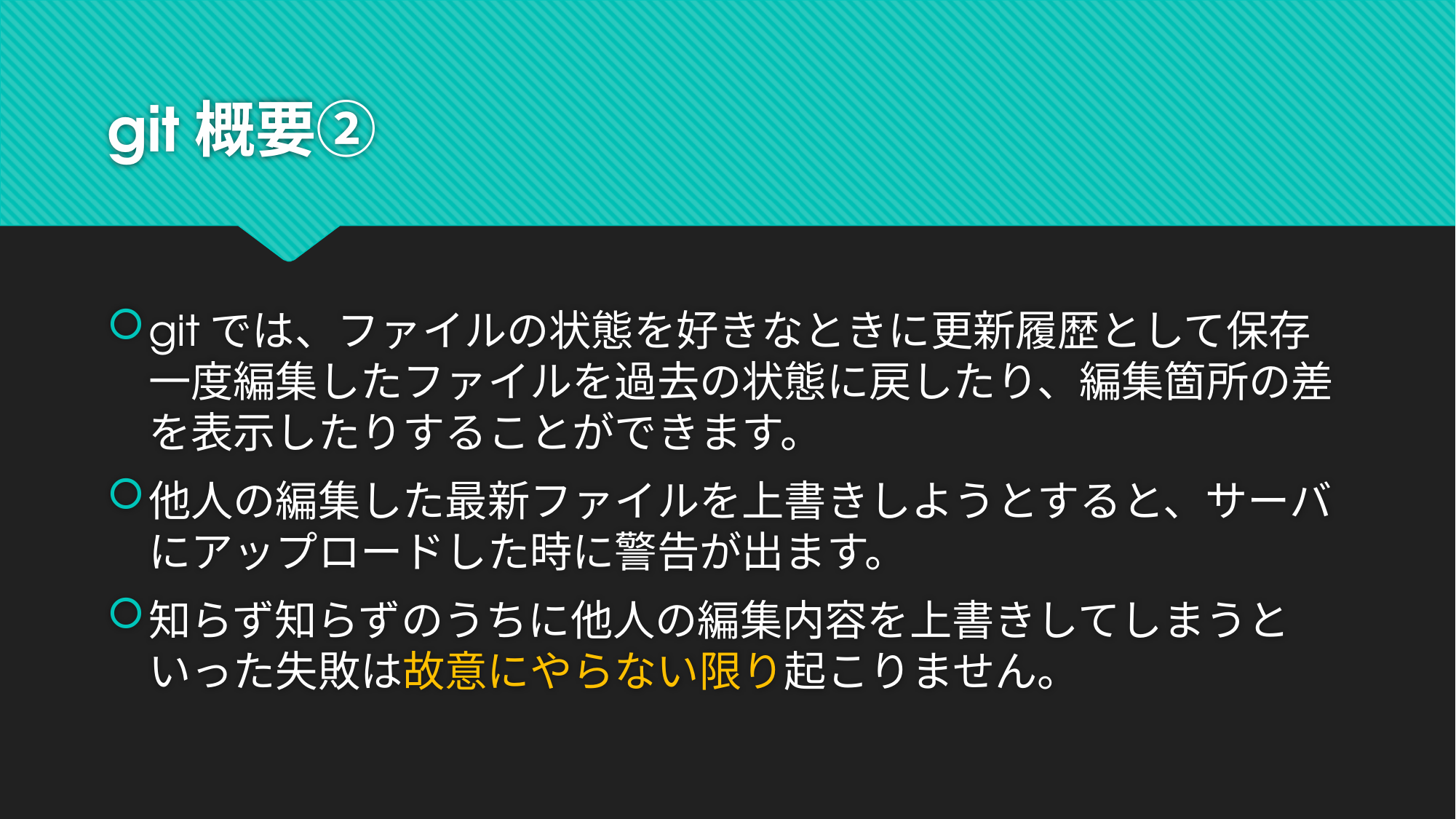

# git概要②
gitでは、ファイルの状態を好きなときに更新履歴として保存一度編集したファイルを過去の状態に戻したり、編集箇所の差を表示したりすることができます。
他人の編集した最新ファイルを上書きしようとすると、サーバにアップロードした時に警告が出ます。
知らず知らずのうちに他人の編集内容を上書きしてしまうといった失敗は故意にやらない限り起こりません。